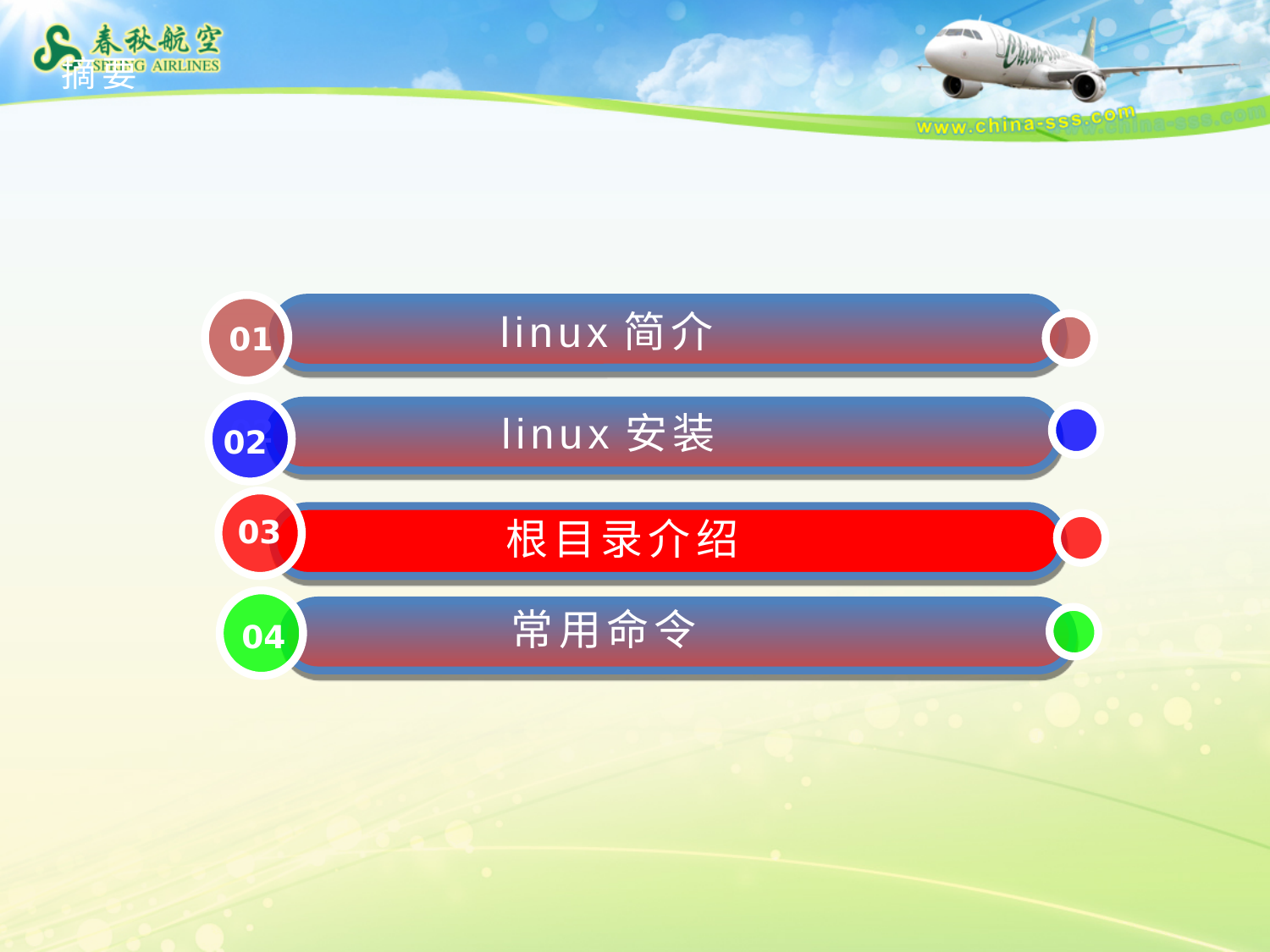

摘要

linux简介

01

linux安装

02

02

03
根目录介绍

常用命令

04